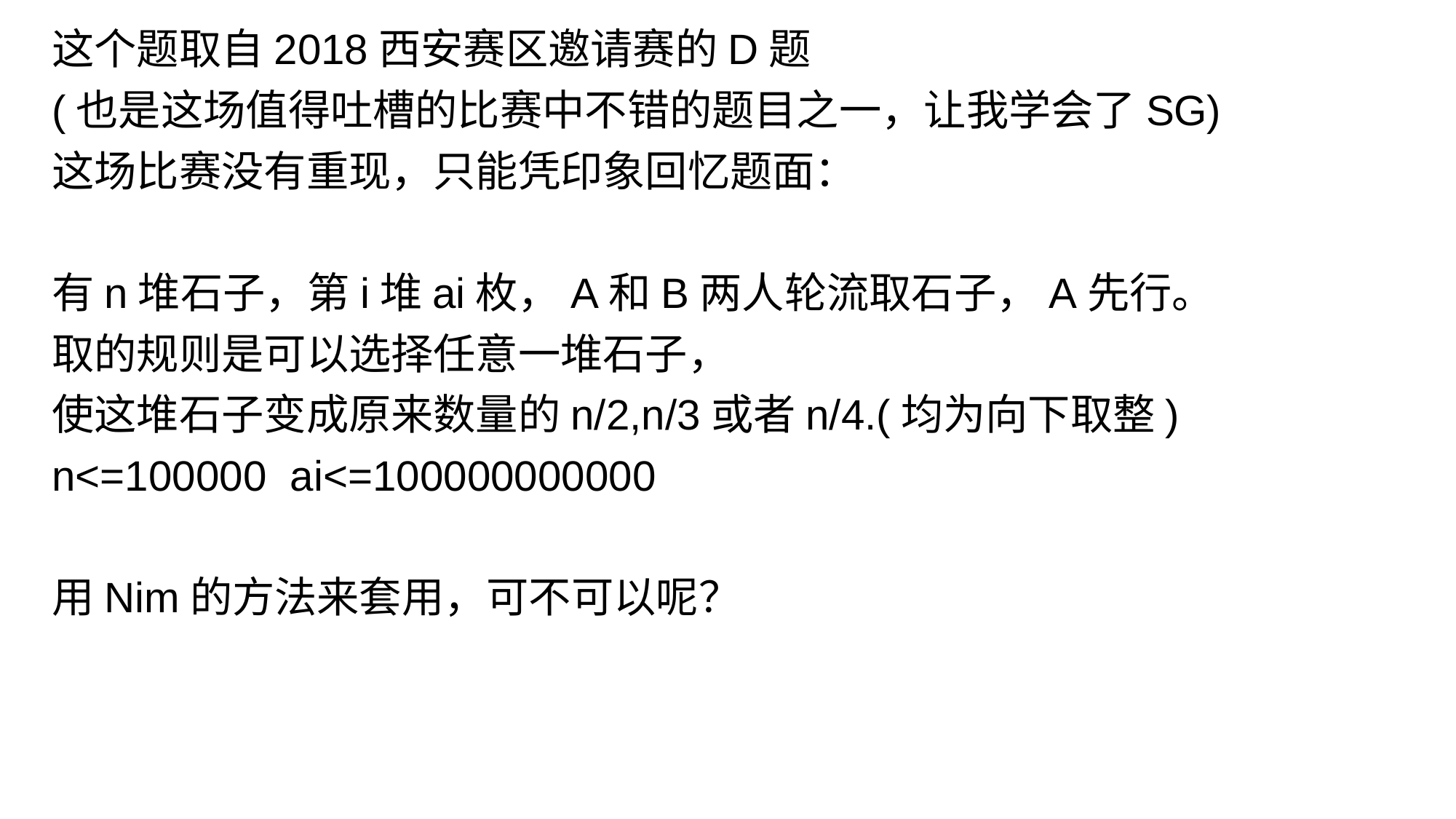

这个题取自2018西安赛区邀请赛的D题
(也是这场值得吐槽的比赛中不错的题目之一，让我学会了SG)
这场比赛没有重现，只能凭印象回忆题面：

有n堆石子，第i堆ai枚，A和B两人轮流取石子，A先行。
取的规则是可以选择任意一堆石子，
使这堆石子变成原来数量的n/2,n/3或者n/4.(均为向下取整)
n<=100000  ai<=100000000000

用Nim的方法来套用，可不可以呢？